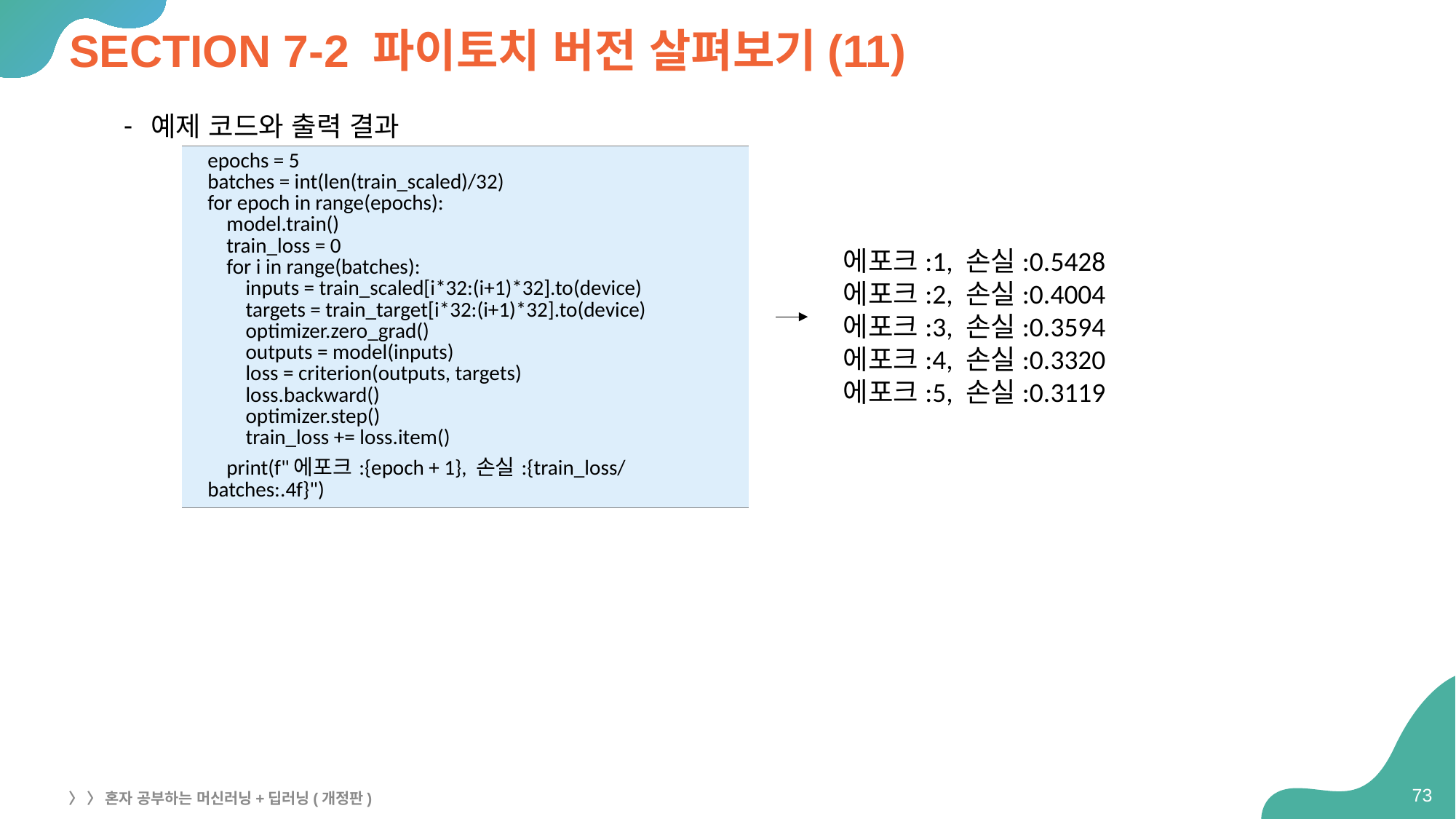

# SECTION 7-2 파이토치 버전 살펴보기(11)
예제 코드와 출력 결과
| epochs = 5 batches = int(len(train\_scaled)/32) for epoch in range(epochs): model.train() train\_loss = 0 for i in range(batches): inputs = train\_scaled[i\*32:(i+1)\*32].to(device) targets = train\_target[i\*32:(i+1)\*32].to(device) optimizer.zero\_grad() outputs = model(inputs) loss = criterion(outputs, targets) loss.backward() optimizer.step() train\_loss += loss.item() print(f"에포크:{epoch + 1}, 손실:{train\_loss/batches:.4f}") |
| --- |
에포크:1, 손실:0.5428
에포크:2, 손실:0.4004
에포크:3, 손실:0.3594
에포크:4, 손실:0.3320
에포크:5, 손실:0.3119
73
〉 〉 혼자 공부하는 머신러닝+딥러닝(개정판)